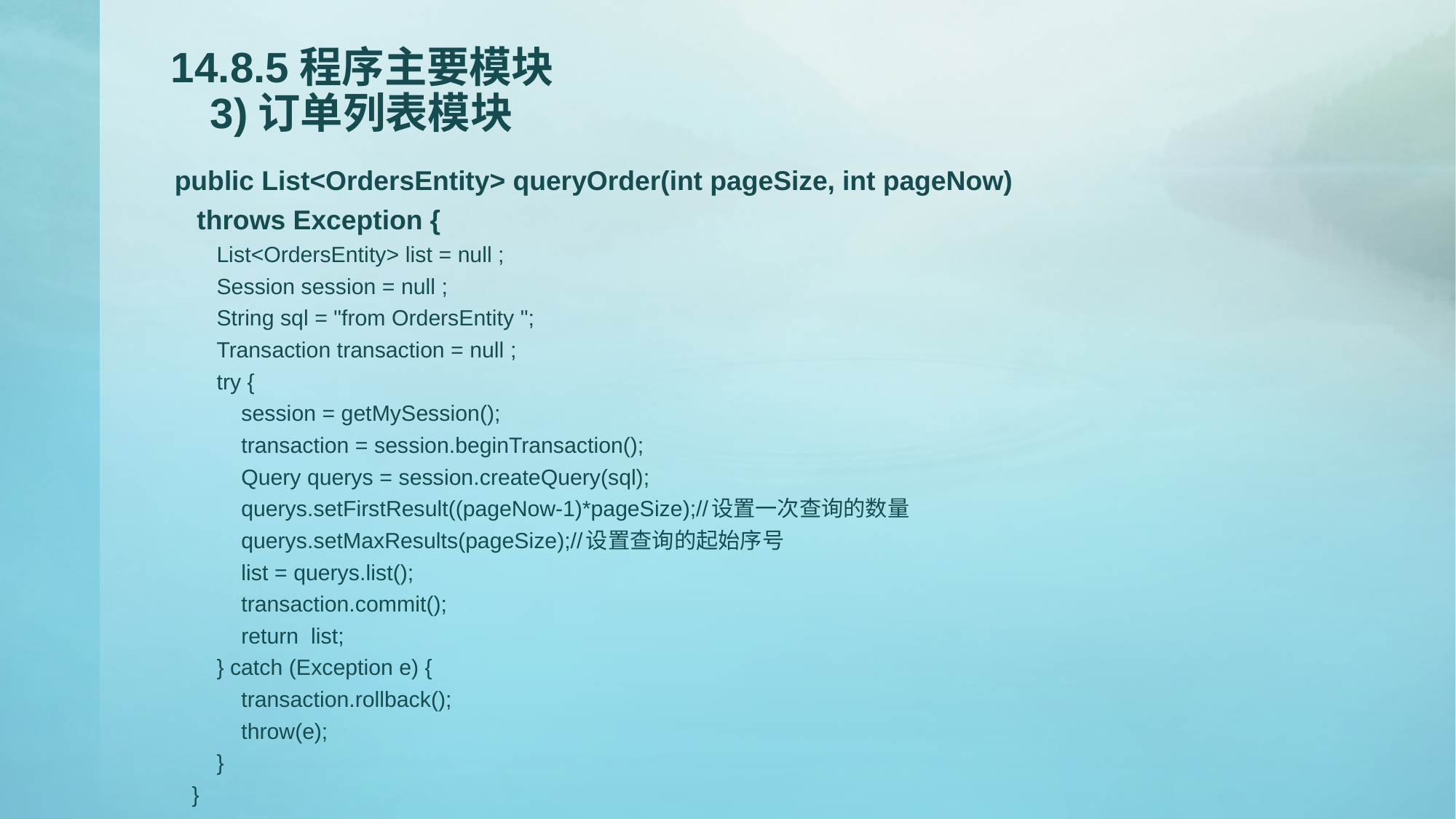

# 14.8.5程序主要模块 3)订单列表模块
 public List<OrdersEntity> queryOrder(int pageSize, int pageNow)
    throws Exception {
        List<OrdersEntity> list = null ;
        Session session = null ;
        String sql = "from OrdersEntity ";
        Transaction transaction = null ;
        try {
            session = getMySession();
            transaction = session.beginTransaction();
            Query querys = session.createQuery(sql);
            querys.setFirstResult((pageNow-1)*pageSize);//设置一次查询的数量
            querys.setMaxResults(pageSize);//设置查询的起始序号
            list = querys.list();
            transaction.commit();
            return  list;
        } catch (Exception e) {
            transaction.rollback();
            throw(e);
        }
    }